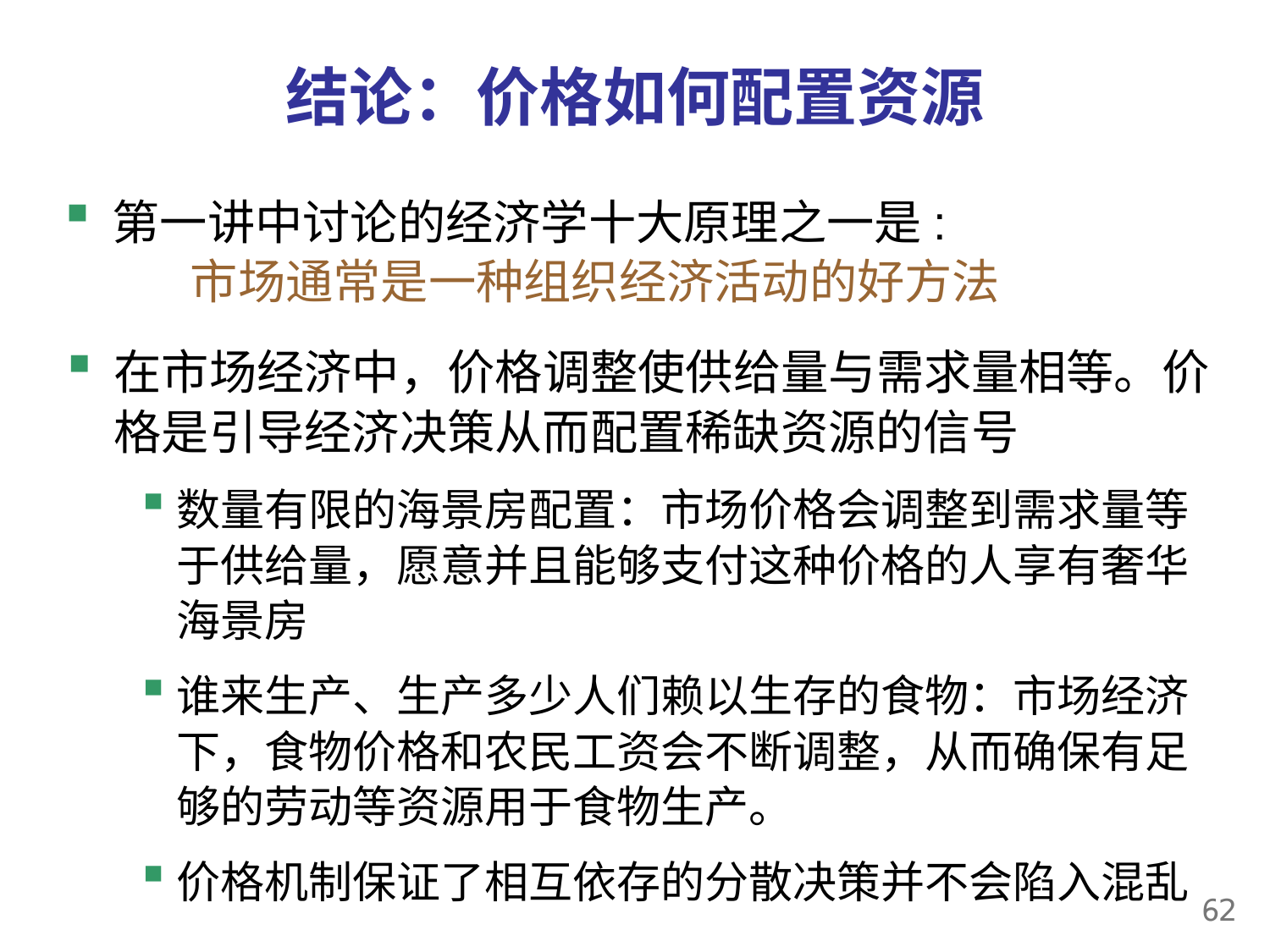

结论：价格如何配置资源
第一讲中讨论的经济学十大原理之一是:
     市场通常是一种组织经济活动的好方法
在市场经济中，价格调整使供给量与需求量相等。价格是引导经济决策从而配置稀缺资源的信号
数量有限的海景房配置：市场价格会调整到需求量等于供给量，愿意并且能够支付这种价格的人享有奢华海景房
谁来生产、生产多少人们赖以生存的食物：市场经济下，食物价格和农民工资会不断调整，从而确保有足够的劳动等资源用于食物生产。
价格机制保证了相互依存的分散决策并不会陷入混乱
62